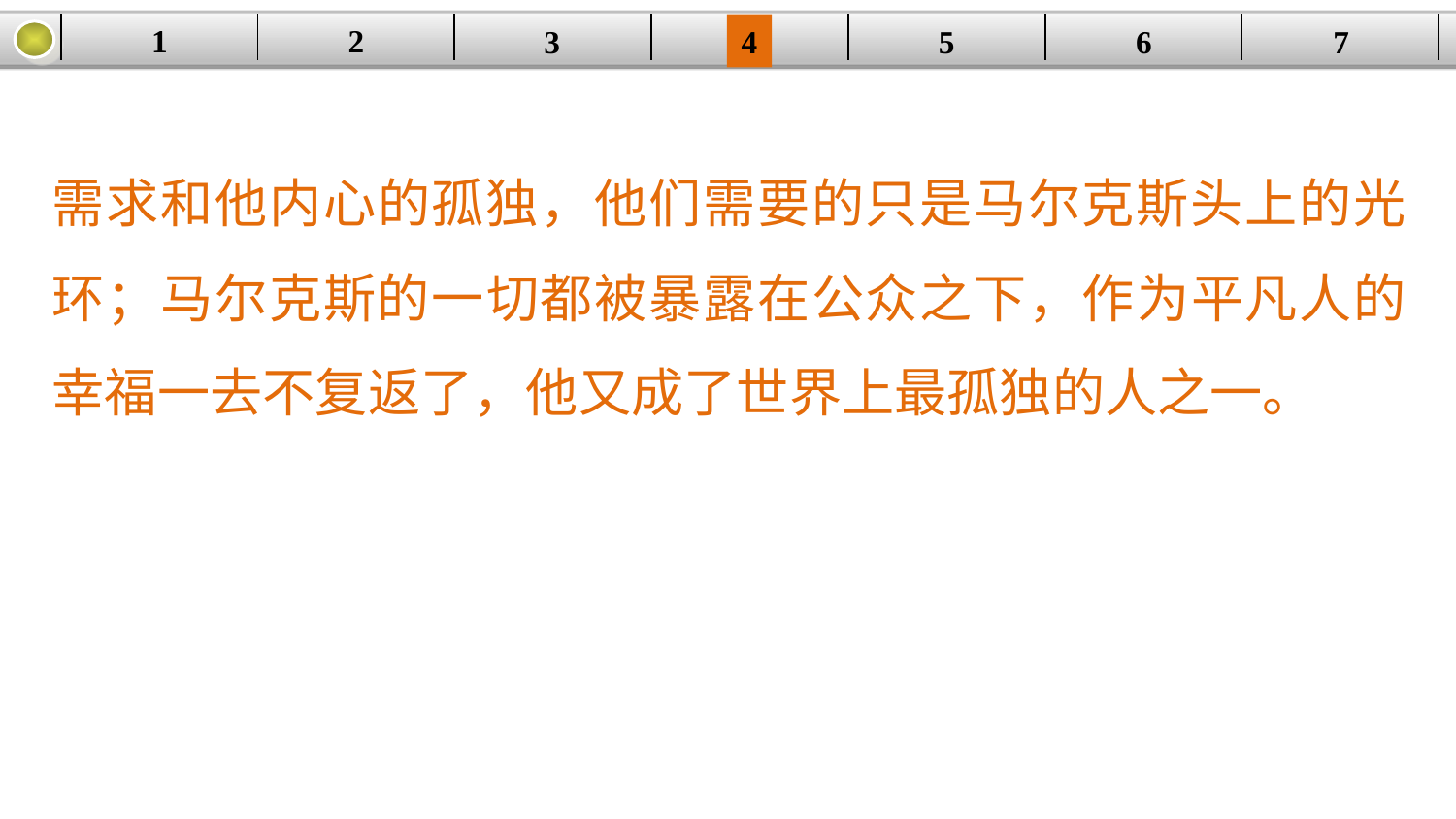

1
2
|  |  |  |  |  |  |  |
| --- | --- | --- | --- | --- | --- | --- |
3
4
5
6
7

需求和他内心的孤独，他们需要的只是马尔克斯头上的光环；马尔克斯的一切都被暴露在公众之下，作为平凡人的幸福一去不复返了，他又成了世界上最孤独的人之一。